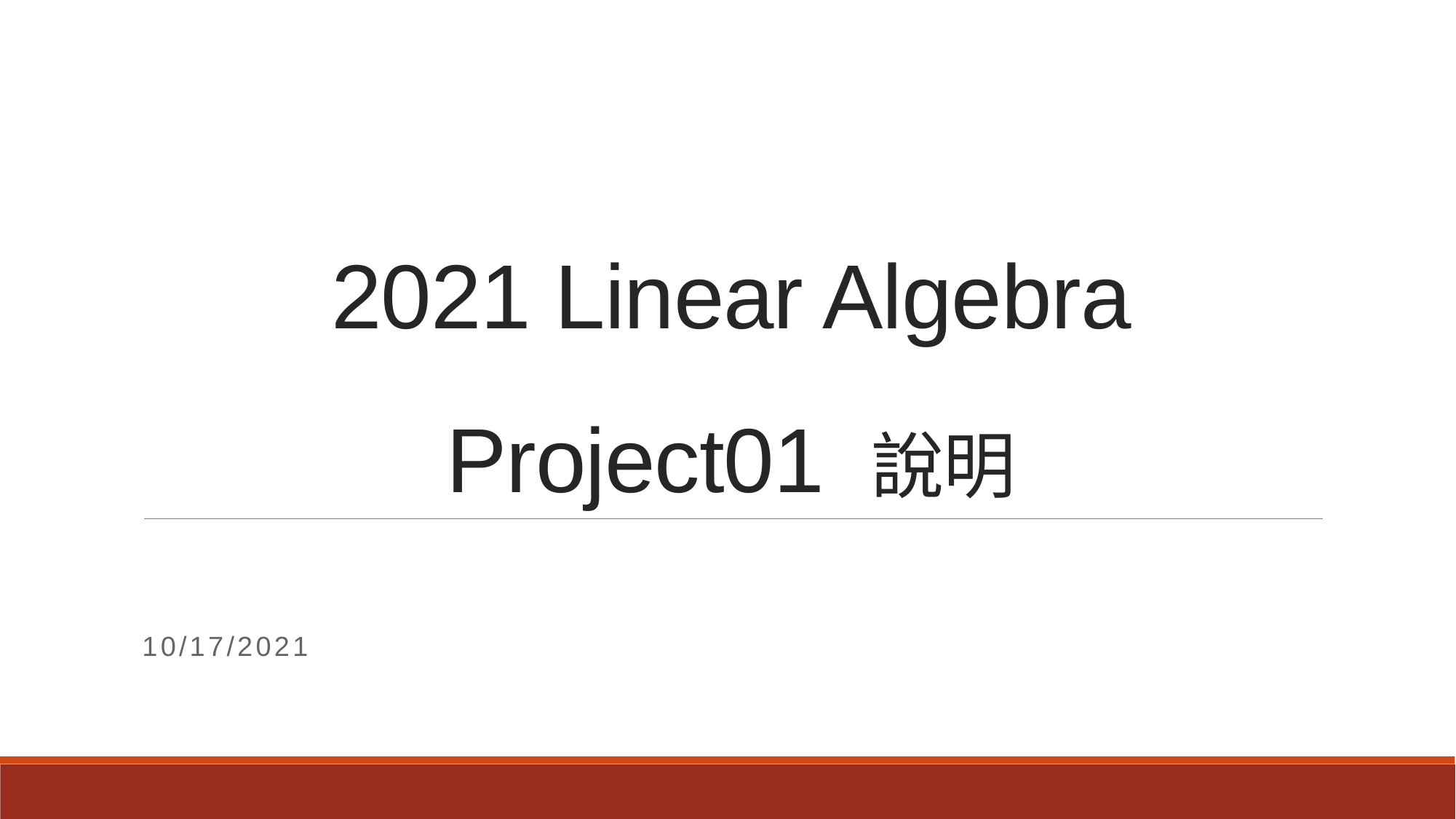

# 2021 Linear Algebra Project01 說明

10/17/2021